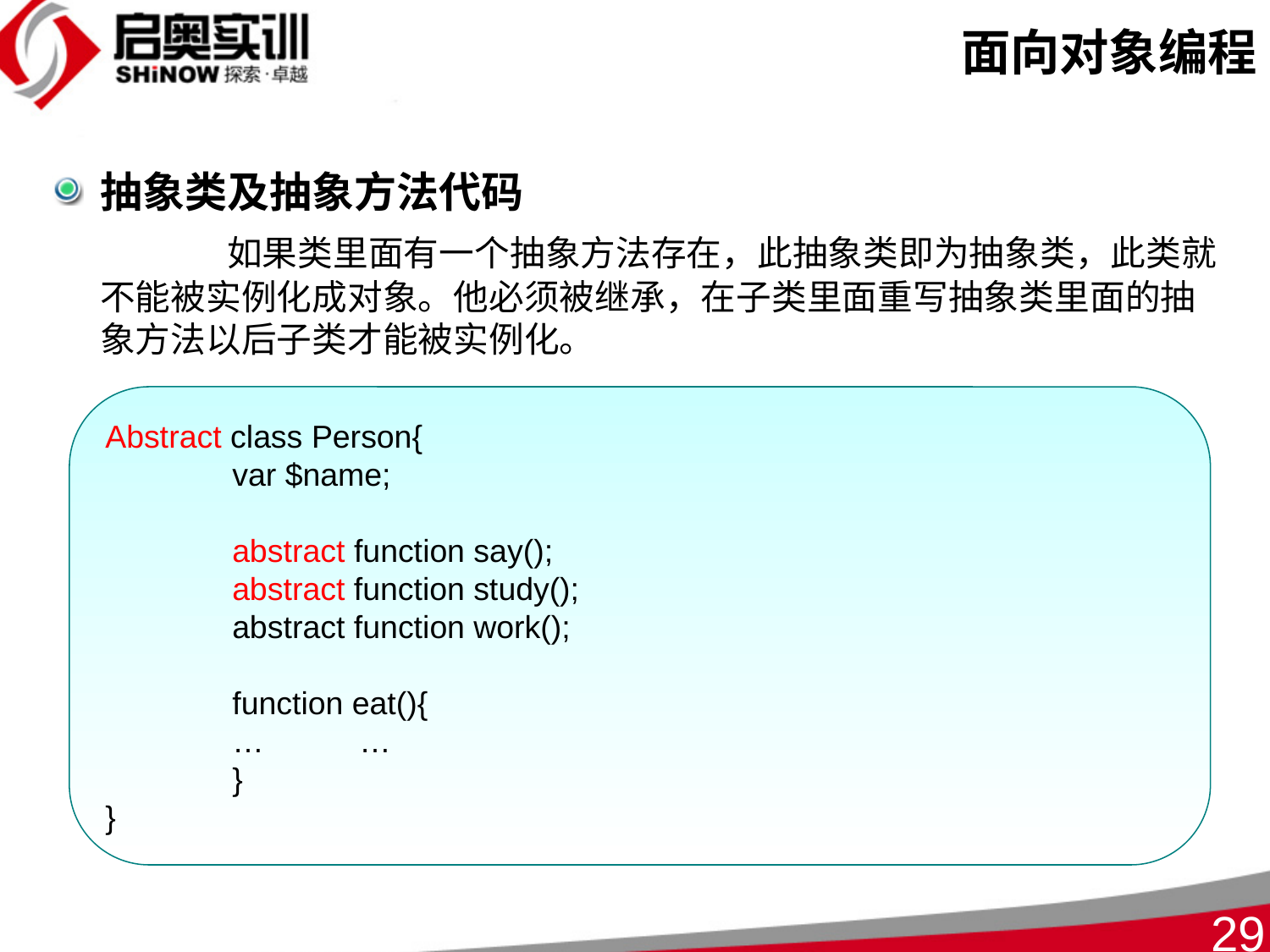

# 面向对象编程
抽象类及抽象方法代码
		如果类里面有一个抽象方法存在，此抽象类即为抽象类，此类就不能被实例化成对象。他必须被继承，在子类里面重写抽象类里面的抽象方法以后子类才能被实例化。
Abstract class Person{
	var $name;

	abstract function say();
	abstract function study();
	abstract function work();

	function eat(){
	…	…
	}
}
29